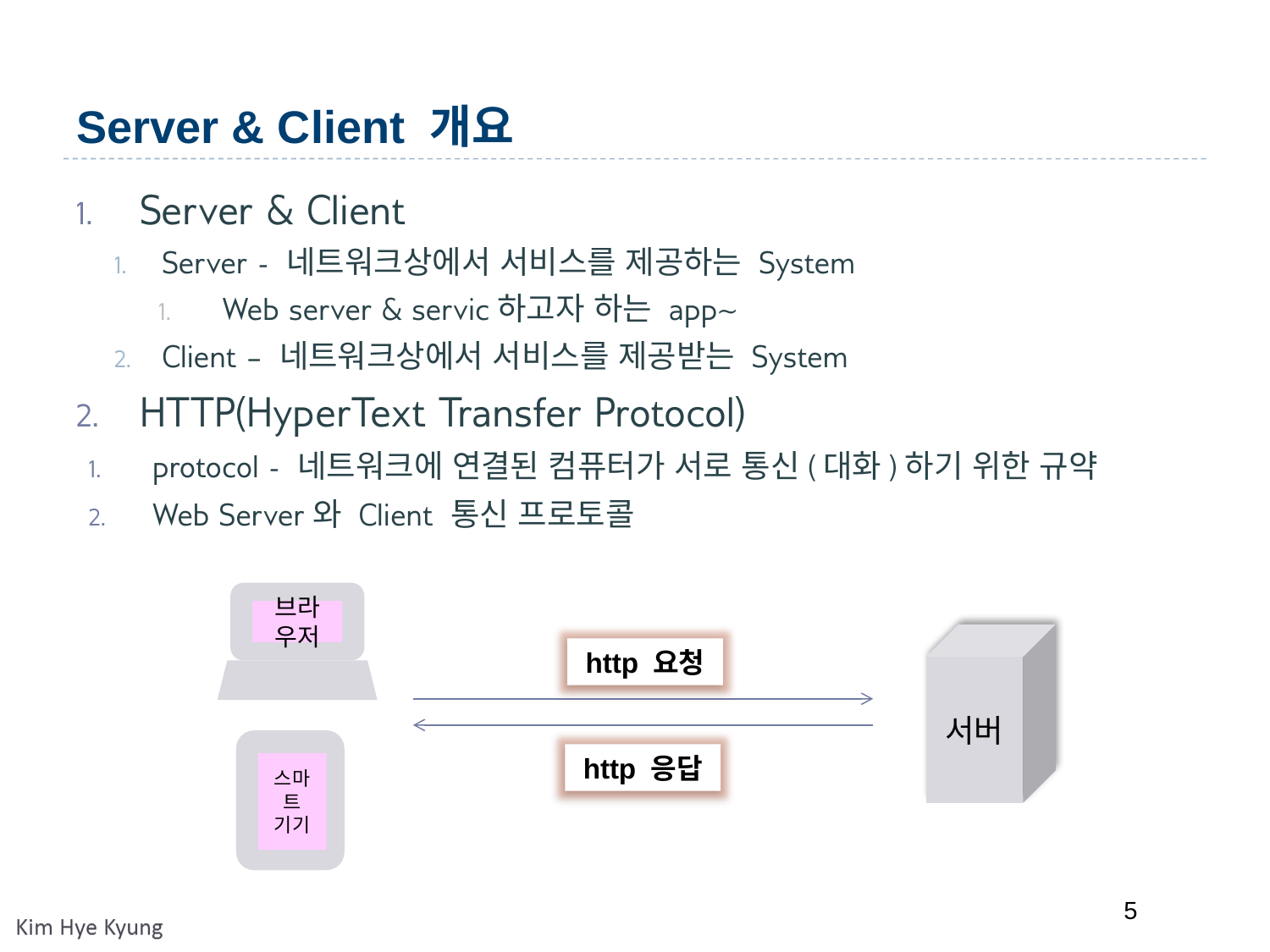

# Server & Client 개요
Server & Client
Server - 네트워크상에서 서비스를 제공하는 System
Web server & servic하고자 하는 app~
Client – 네트워크상에서 서비스를 제공받는 System
HTTP(HyperText Transfer Protocol)
protocol - 네트워크에 연결된 컴퓨터가 서로 통신(대화)하기 위한 규약
Web Server와 Client 통신 프로토콜

브라우저
서버
http 요청

스마트
기기
http 응답
5